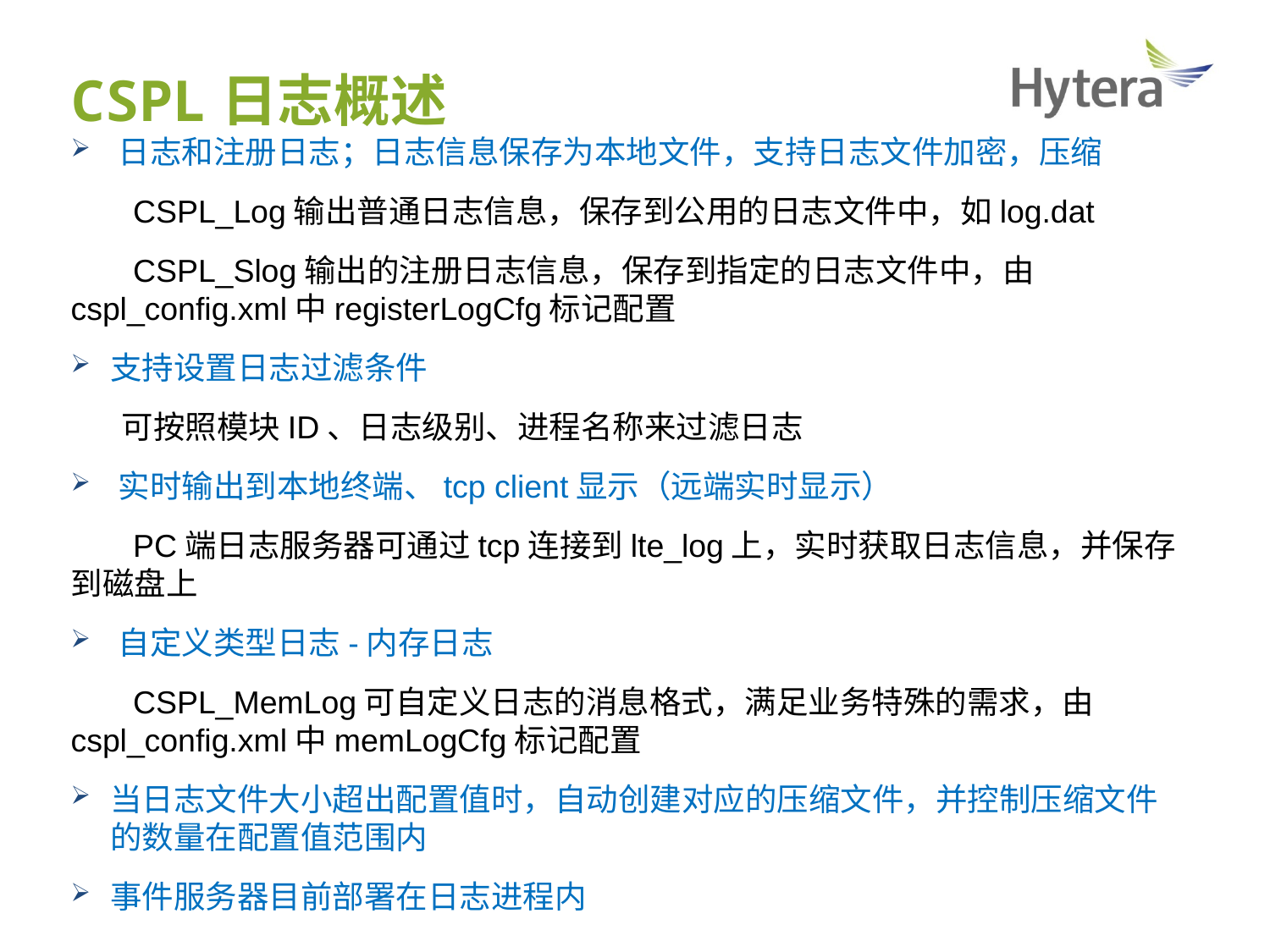

CSPL日志概述
日志和注册日志；日志信息保存为本地文件，支持日志文件加密，压缩
       CSPL_Log输出普通日志信息，保存到公用的日志文件中，如log.dat
       CSPL_Slog输出的注册日志信息，保存到指定的日志文件中，由cspl_config.xml中registerLogCfg标记配置
支持设置日志过滤条件
      可按照模块ID、日志级别、进程名称来过滤日志
实时输出到本地终端、tcp client显示（远端实时显示）
       PC端日志服务器可通过tcp连接到lte_log上，实时获取日志信息，并保存到磁盘上
自定义类型日志-内存日志
       CSPL_MemLog可自定义日志的消息格式，满足业务特殊的需求，由cspl_config.xml中memLogCfg标记配置
当日志文件大小超出配置值时，自动创建对应的压缩文件，并控制压缩文件的数量在配置值范围内
事件服务器目前部署在日志进程内